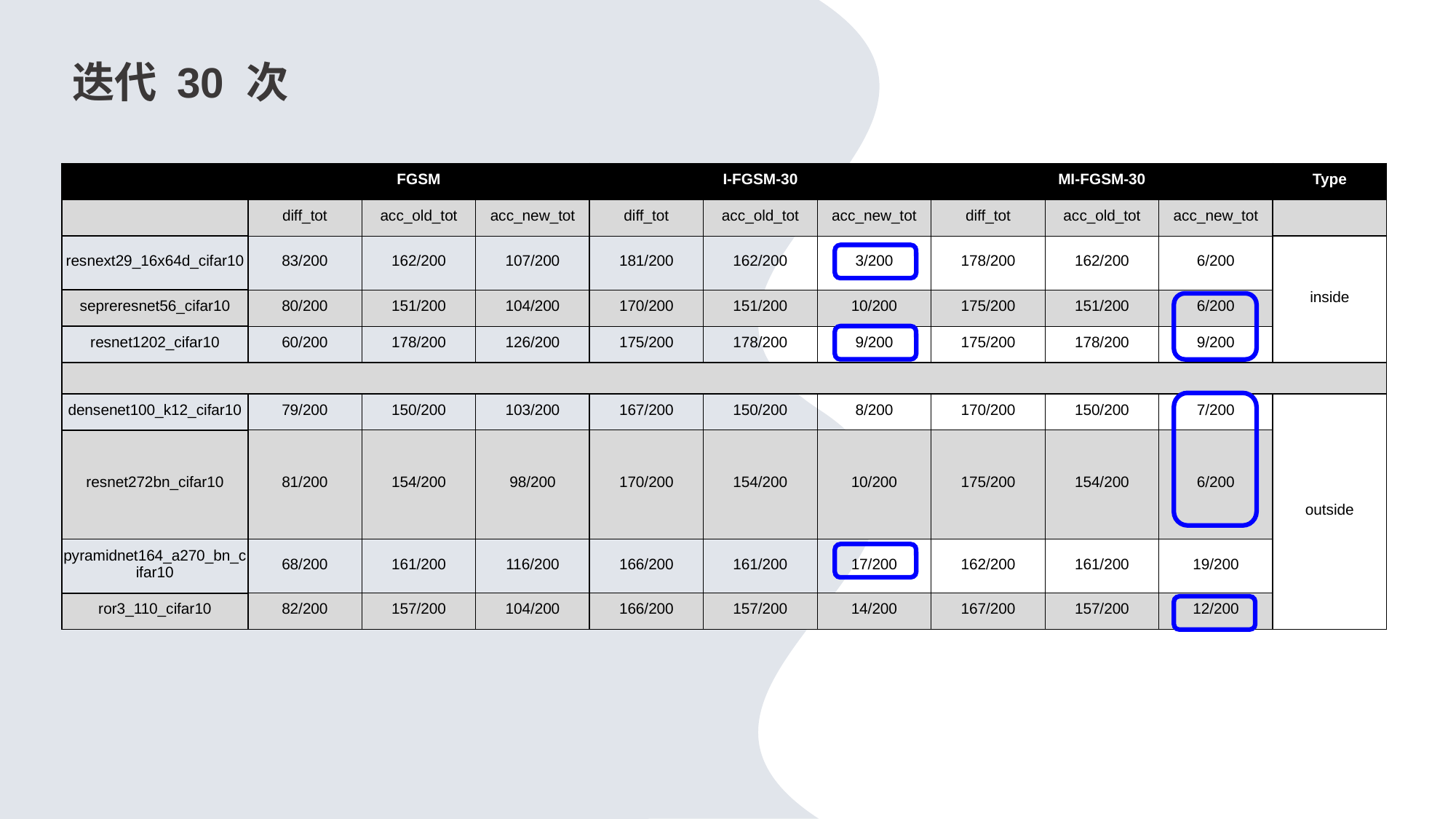

迭代 30 次
|  | FGSM |  |  | I-FGSM-30 |  |  | MI-FGSM-30 |  |  | Type |
| --- | --- | --- | --- | --- | --- | --- | --- | --- | --- | --- |
|  | diff\_tot | acc\_old\_tot | acc\_new\_tot | diff\_tot | acc\_old\_tot | acc\_new\_tot | diff\_tot | acc\_old\_tot | acc\_new\_tot |  |
| resnext29\_16x64d\_cifar10 | 83/200 | 162/200 | 107/200 | 181/200 | 162/200 | 3/200 | 178/200 | 162/200 | 6/200 | inside |
| sepreresnet56\_cifar10 | 80/200 | 151/200 | 104/200 | 170/200 | 151/200 | 10/200 | 175/200 | 151/200 | 6/200 |  |
| resnet1202\_cifar10 | 60/200 | 178/200 | 126/200 | 175/200 | 178/200 | 9/200 | 175/200 | 178/200 | 9/200 |  |
|  |  |  |  |  |  |  |  |  |  |  |
| densenet100\_k12\_cifar10 | 79/200 | 150/200 | 103/200 | 167/200 | 150/200 | 8/200 | 170/200 | 150/200 | 7/200 | outside |
| resnet272bn\_cifar10 | 81/200 | 154/200 | 98/200 | 170/200 | 154/200 | 10/200 | 175/200 | 154/200 | 6/200 |  |
| pyramidnet164\_a270\_bn\_cifar10 | 68/200 | 161/200 | 116/200 | 166/200 | 161/200 | 17/200 | 162/200 | 161/200 | 19/200 |  |
| ror3\_110\_cifar10 | 82/200 | 157/200 | 104/200 | 166/200 | 157/200 | 14/200 | 167/200 | 157/200 | 12/200 |  |